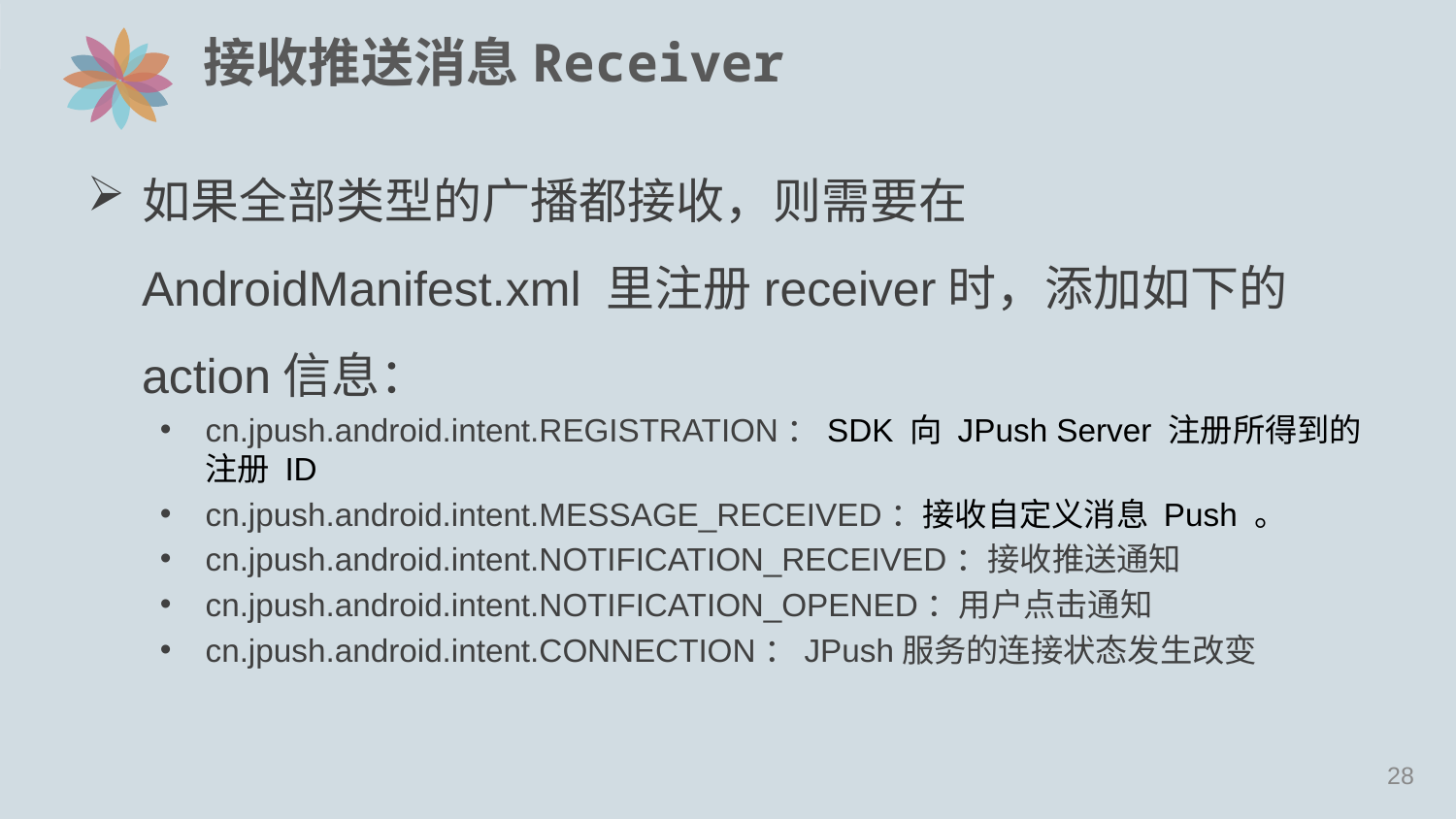

# 接收推送消息Receiver
如果全部类型的广播都接收，则需要在 AndroidManifest.xml 里注册receiver时，添加如下的action信息：
cn.jpush.android.intent.REGISTRATION：SDK 向 JPush Server 注册所得到的注册 ID
cn.jpush.android.intent.MESSAGE_RECEIVED：接收自定义消息 Push 。
cn.jpush.android.intent.NOTIFICATION_RECEIVED：接收推送通知
cn.jpush.android.intent.NOTIFICATION_OPENED：用户点击通知
cn.jpush.android.intent.CONNECTION：JPush服务的连接状态发生改变

28